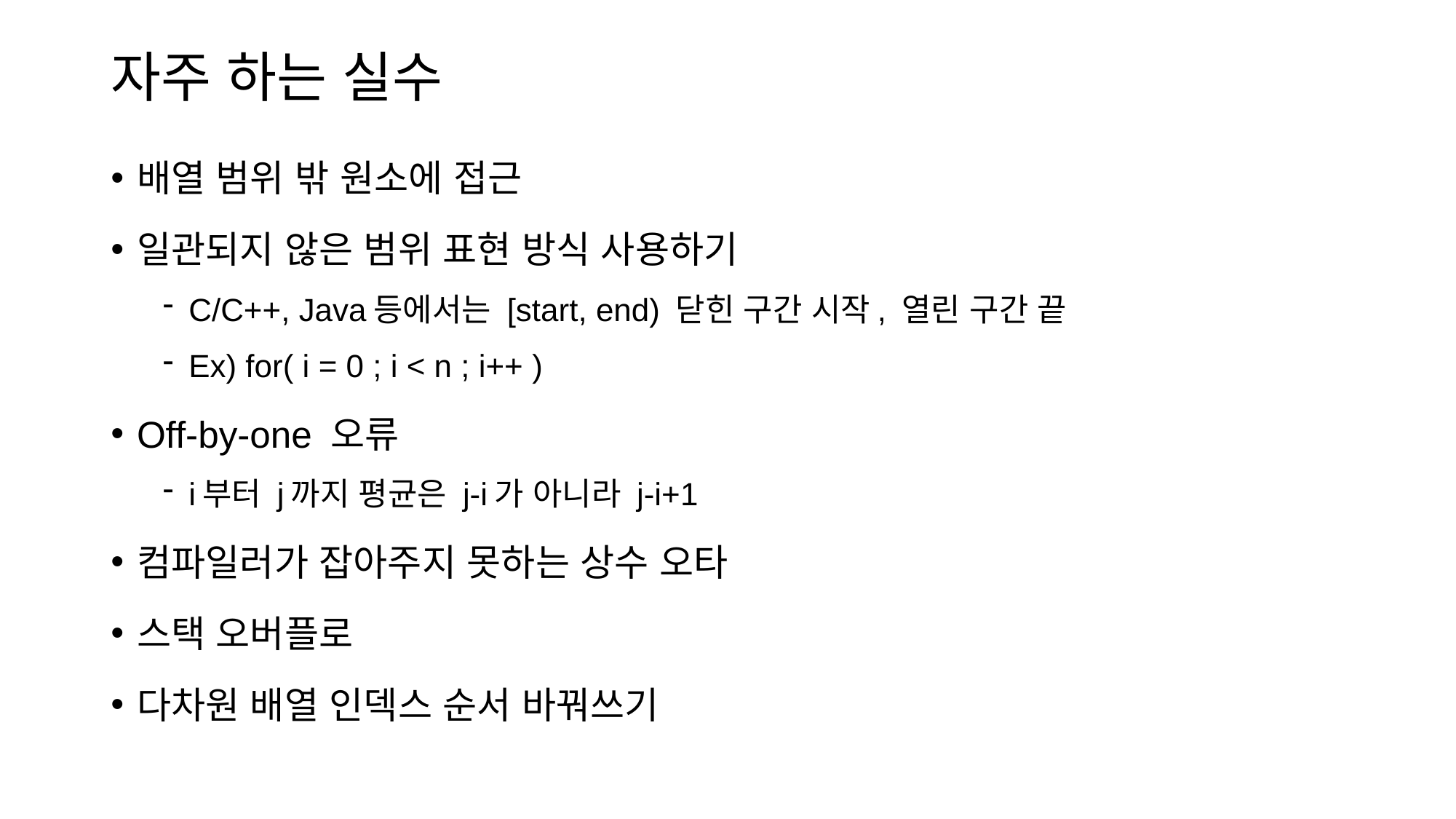

# 자주 하는 실수
배열 범위 밖 원소에 접근
일관되지 않은 범위 표현 방식 사용하기
C/C++, Java등에서는 [start, end) 닫힌 구간 시작, 열린 구간 끝
Ex) for( i = 0 ; i < n ; i++ )
Off-by-one 오류
i부터 j까지 평균은 j-i가 아니라 j-i+1
컴파일러가 잡아주지 못하는 상수 오타
스택 오버플로
다차원 배열 인덱스 순서 바꿔쓰기